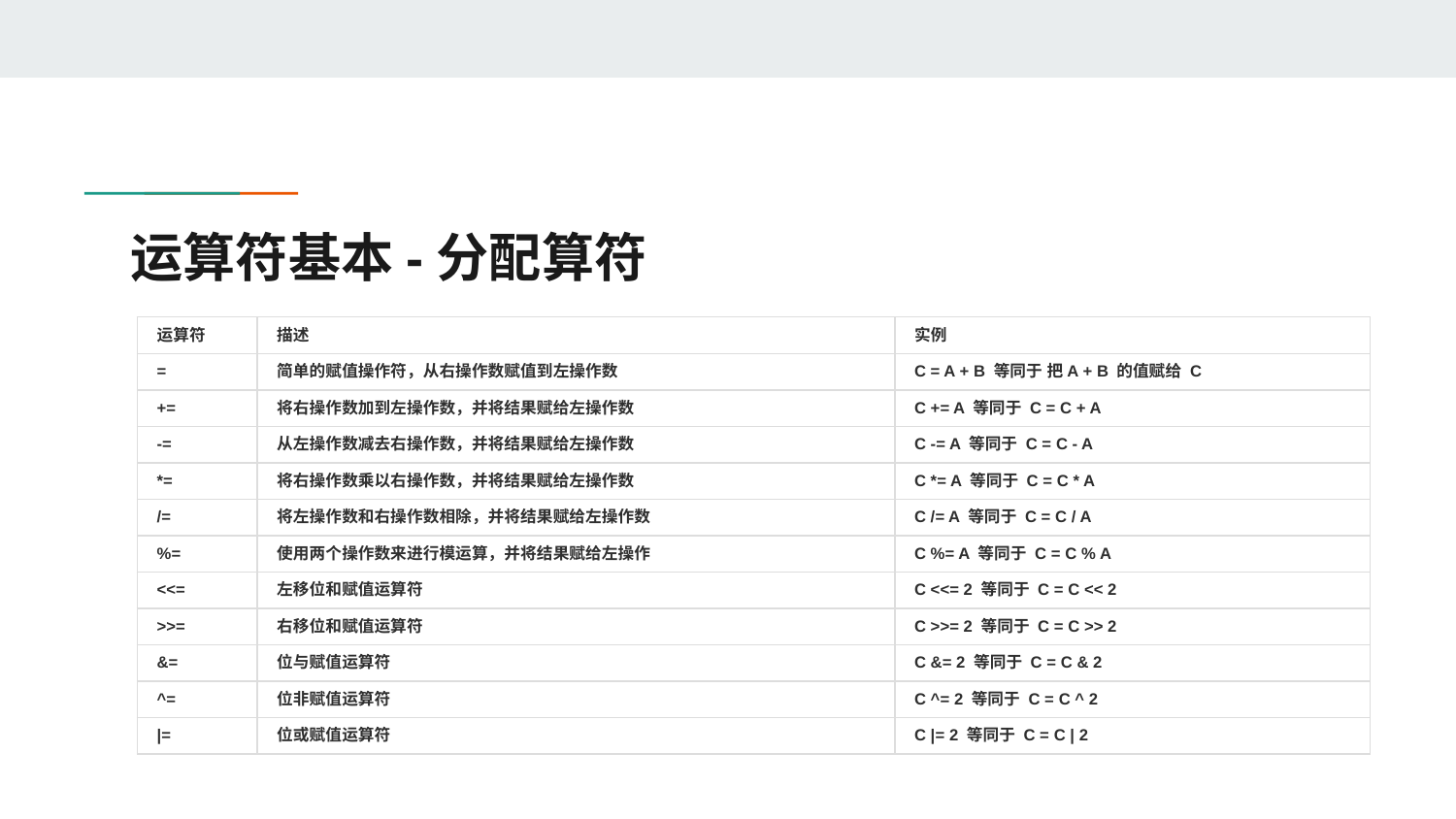

# 运算符基本-分配算符

| 运算符 | 描述 | 实例 |
| --- | --- | --- |
| = | 简单的赋值操作符，从右操作数赋值到左操作数 | C = A + B 等同于 把A + B 的值赋给 C |
| += | 将右操作数加到左操作数，并将结果赋给左操作数 | C += A 等同于 C = C + A |
| -= | 从左操作数减去右操作数，并将结果赋给左操作数 | C -= A 等同于 C = C - A |
| \*= | 将右操作数乘以右操作数，并将结果赋给左操作数 | C \*= A 等同于 C = C \* A |
| /= | 将左操作数和右操作数相除，并将结果赋给左操作数 | C /= A 等同于 C = C / A |
| %= | 使用两个操作数来进行模运算，并将结果赋给左操作 | C %= A 等同于 C = C % A |
| <<= | 左移位和赋值运算符 | C <<= 2 等同于 C = C << 2 |
| >>= | 右移位和赋值运算符 | C >>= 2 等同于 C = C >> 2 |
| &= | 位与赋值运算符 | C &= 2 等同于 C = C & 2 |
| ^= | 位非赋值运算符 | C ^= 2 等同于 C = C ^ 2 |
| |= | 位或赋值运算符 | C |= 2 等同于 C = C | 2 |